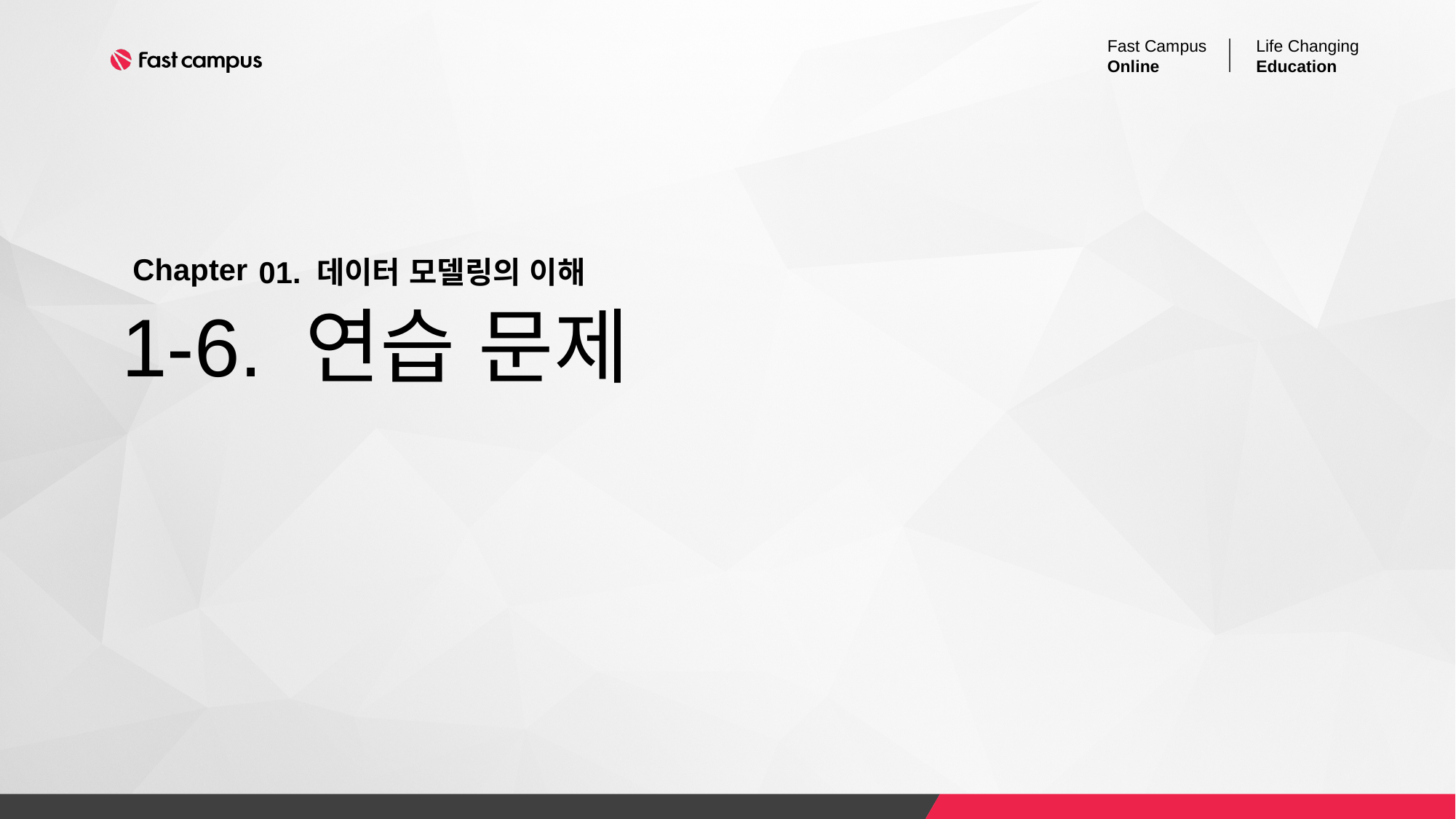

01. 데이터 모델링의 이해
# 1-6. 연습 문제